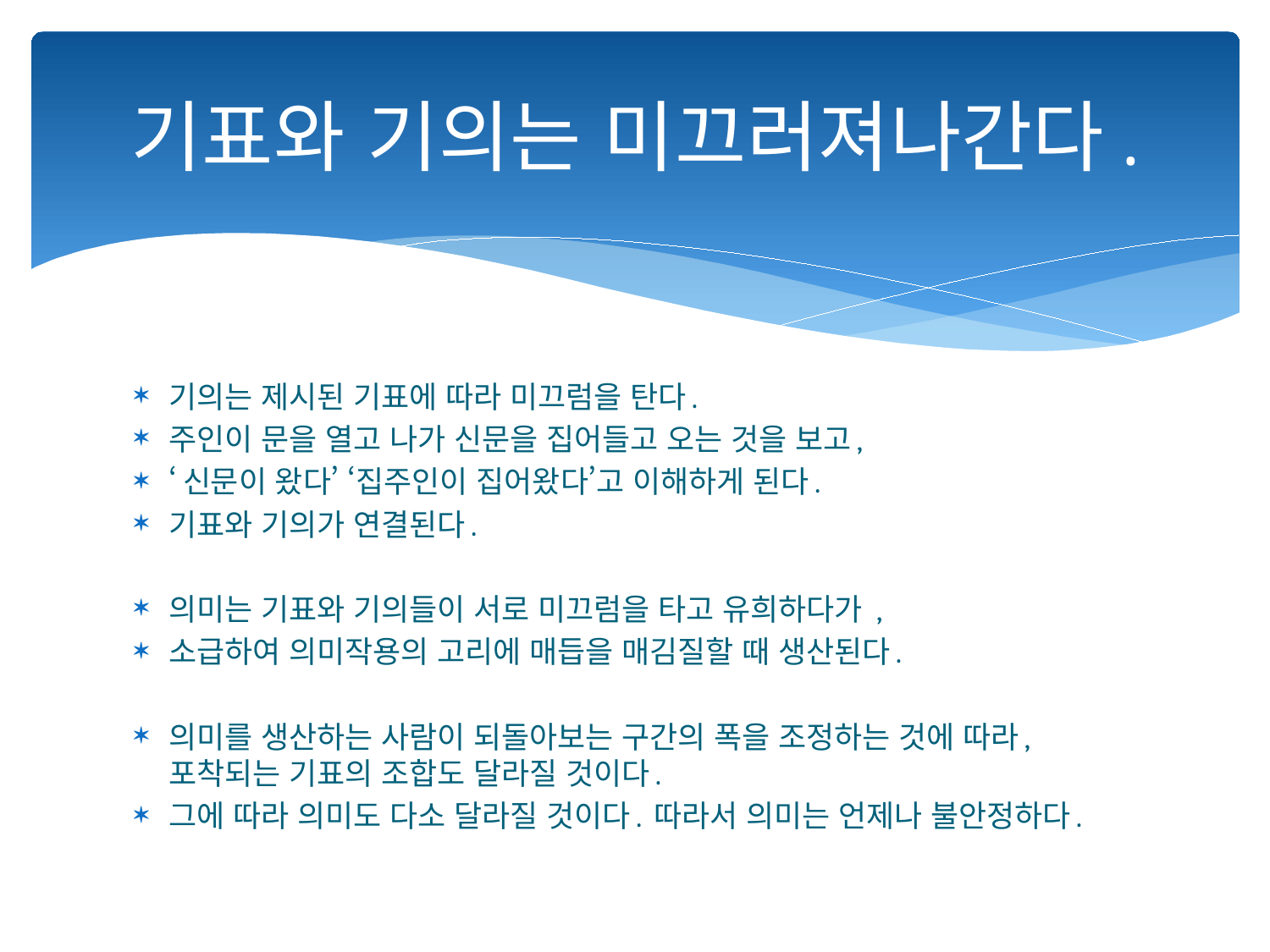

# 기표와 기의는 미끄러져나간다.
기의는 제시된 기표에 따라 미끄럼을 탄다.
주인이 문을 열고 나가 신문을 집어들고 오는 것을 보고,
‘신문이 왔다’ ‘집주인이 집어왔다’고 이해하게 된다.
기표와 기의가 연결된다.

의미는 기표와 기의들이 서로 미끄럼을 타고 유희하다가 ,
소급하여 의미작용의 고리에 매듭을 매김질할 때 생산된다.

의미를 생산하는 사람이 되돌아보는 구간의 폭을 조정하는 것에 따라, 포착되는 기표의 조합도 달라질 것이다.
그에 따라 의미도 다소 달라질 것이다. 따라서 의미는 언제나 불안정하다.